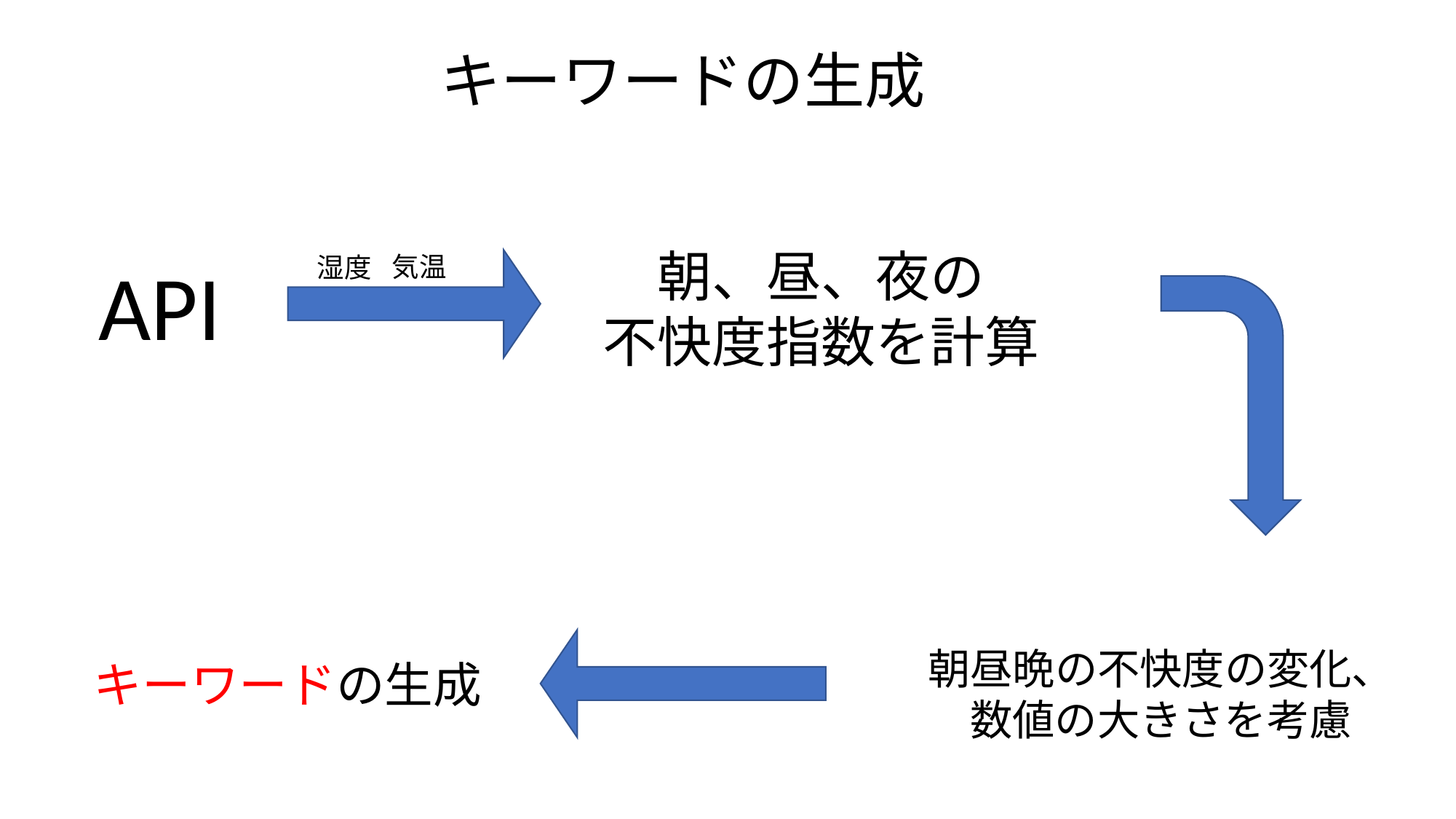

キーワードの生成
朝、昼、夜の
不快度指数を計算
API
気温
湿度

朝昼晩の不快度の変化、
数値の大きさを考慮
キーワードの生成
不快度を考慮
不快度指数を
７段階に分ける
大小を比較